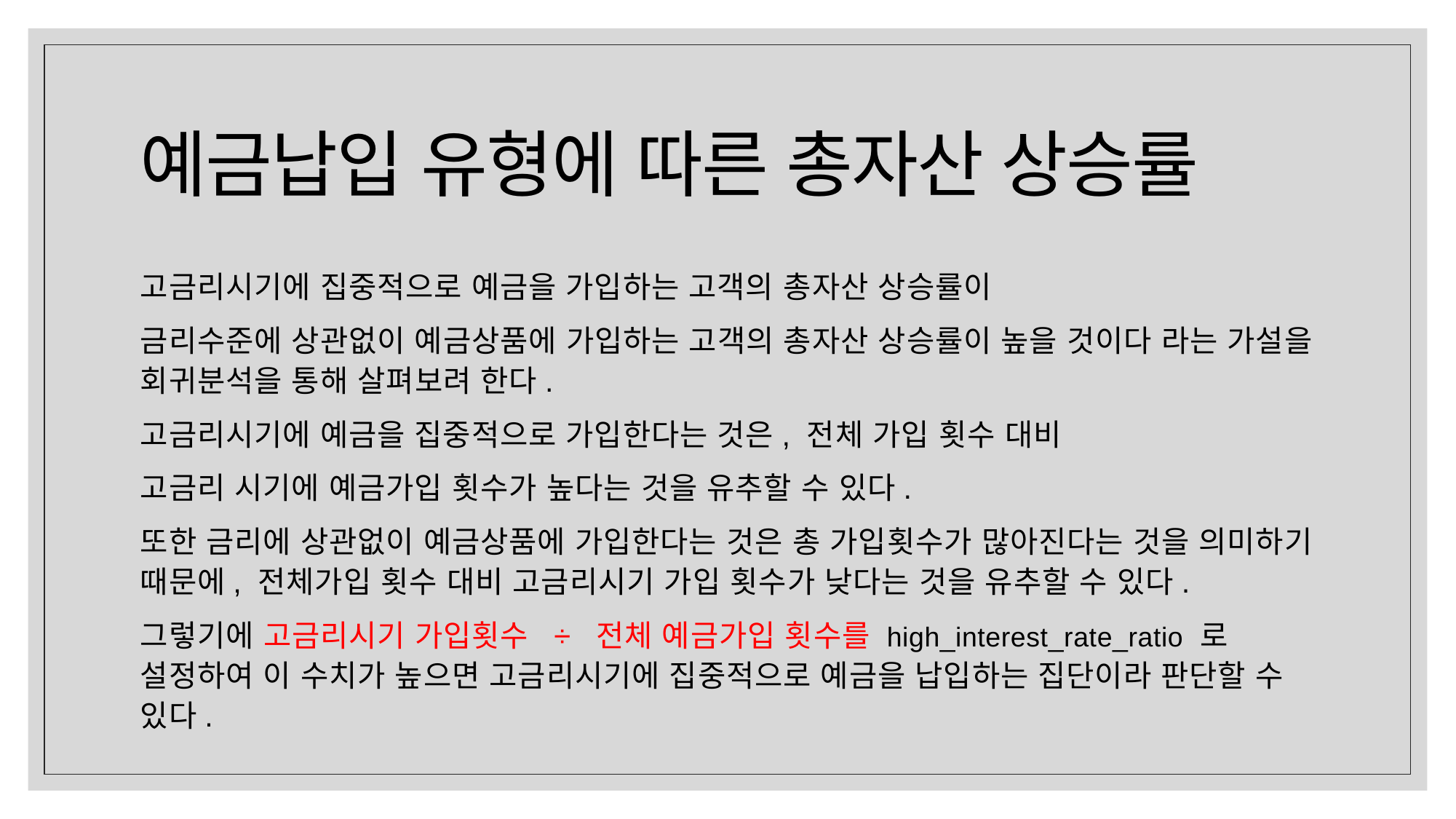

# 예금납입 유형에 따른 총자산 상승률
고금리시기에 집중적으로 예금을 가입하는 고객의 총자산 상승률이
금리수준에 상관없이 예금상품에 가입하는 고객의 총자산 상승률이 높을 것이다 라는 가설을 회귀분석을 통해 살펴보려 한다.
고금리시기에 예금을 집중적으로 가입한다는 것은, 전체 가입 횟수 대비
고금리 시기에 예금가입 횟수가 높다는 것을 유추할 수 있다.
또한 금리에 상관없이 예금상품에 가입한다는 것은 총 가입횟수가 많아진다는 것을 의미하기 때문에, 전체가입 횟수 대비 고금리시기 가입 횟수가 낮다는 것을 유추할 수 있다.
그렇기에 고금리시기 가입횟수  ÷  전체 예금가입 횟수를 high_interest_rate_ratio 로 설정하여 이 수치가 높으면 고금리시기에 집중적으로 예금을 납입하는 집단이라 판단할 수 있다.